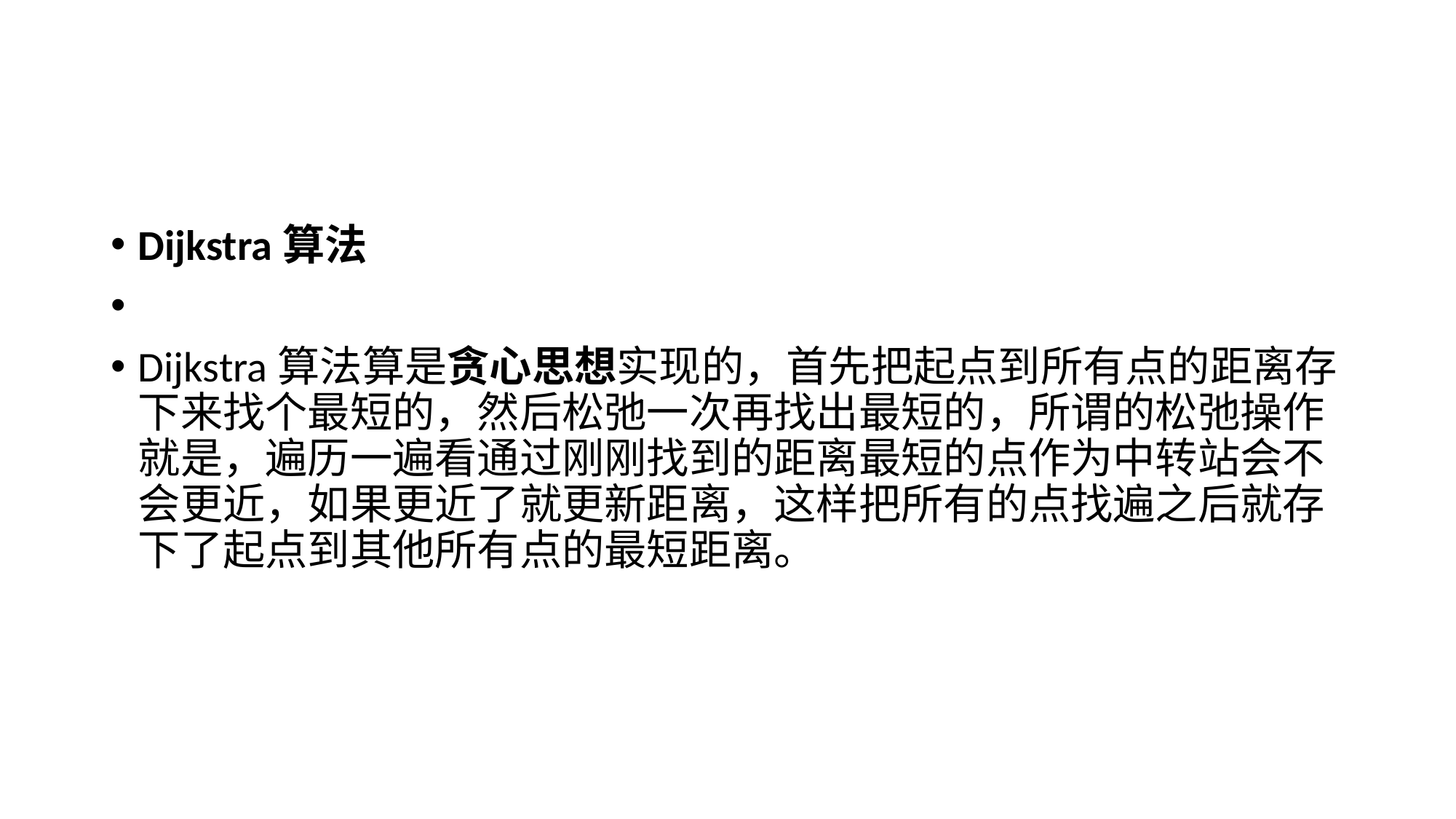

#
Dijkstra算法

Dijkstra算法算是贪心思想实现的，首先把起点到所有点的距离存下来找个最短的，然后松弛一次再找出最短的，所谓的松弛操作就是，遍历一遍看通过刚刚找到的距离最短的点作为中转站会不会更近，如果更近了就更新距离，这样把所有的点找遍之后就存下了起点到其他所有点的最短距离。